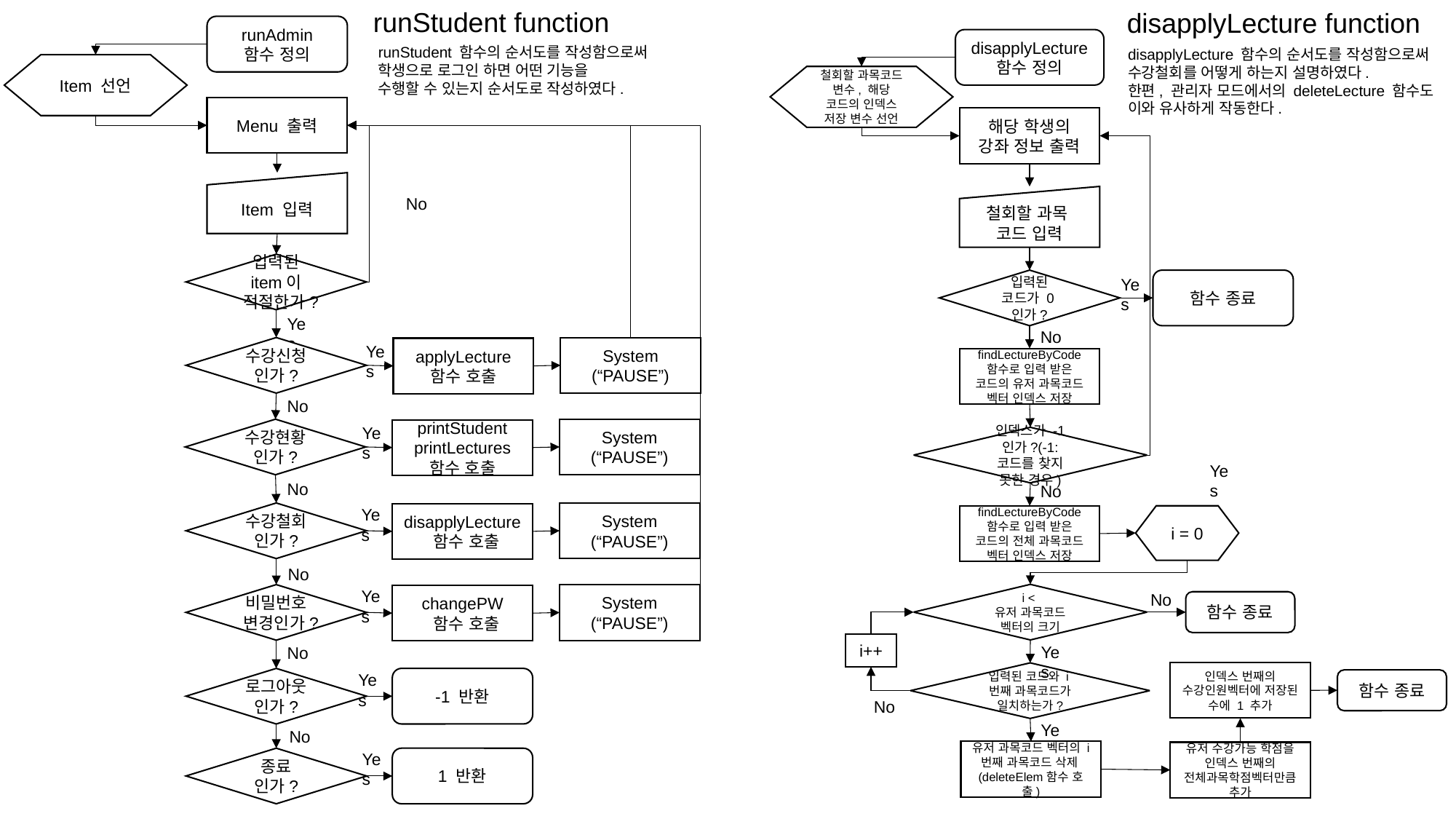

runStudent function
disapplyLecture function
runAdmin
함수 정의
disapplyLecture
함수 정의
runStudent 함수의 순서도를 작성함으로써
학생으로 로그인 하면 어떤 기능을
수행할 수 있는지 순서도로 작성하였다.
disapplyLecture 함수의 순서도를 작성함으로써
수강철회를 어떻게 하는지 설명하였다.
한편, 관리자 모드에서의 deleteLecture 함수도
이와 유사하게 작동한다.
Item 선언
철회할 과목코드 변수, 해당 코드의 인덱스 저장 변수 선언
Menu 출력
해당 학생의
강좌 정보 출력
Item 입력
철회할 과목
코드 입력
No
입력된 item이 적절한가?
Yes
입력된 코드가 0인가?
함수 종료
Yes
No
Yes
수강신청
인가?
System
(“PAUSE”)
applyLecture
함수 호출
findLectureByCode 함수로 입력 받은 코드의 유저 과목코드 벡터 인덱스 저장
No
Yes
System
(“PAUSE”)
수강현황
인가?
printStudent
printLectures
함수 호출
인덱스가 -1 인가?(-1: 코드를 찾지 못한 경우)
Yes
No
No
Yes
수강철회
인가?
System
(“PAUSE”)
disapplyLecture
 함수 호출
i = 0
findLectureByCode 함수로 입력 받은 코드의 전체 과목코드 벡터 인덱스 저장
No
Yes
i <
유저 과목코드 벡터의 크기
No
비밀번호
변경인가?
System
(“PAUSE”)
changePW
 함수 호출
함수 종료
i++
Yes
No
인덱스 번째의 수강인원벡터에 저장된 수에 1 추가
입력된 코드와 i번째 과목코드가 일치하는가?
Yes
로그아웃
인가?
-1 반환
함수 종료
No
Yes
No
유저 과목코드 벡터의 i 번째 과목코드 삭제(deleteElem함수 호출)
유저 수강가능 학점을 인덱스 번째의 전체과목학점벡터만큼 추가
Yes
종료
인가?
1 반환